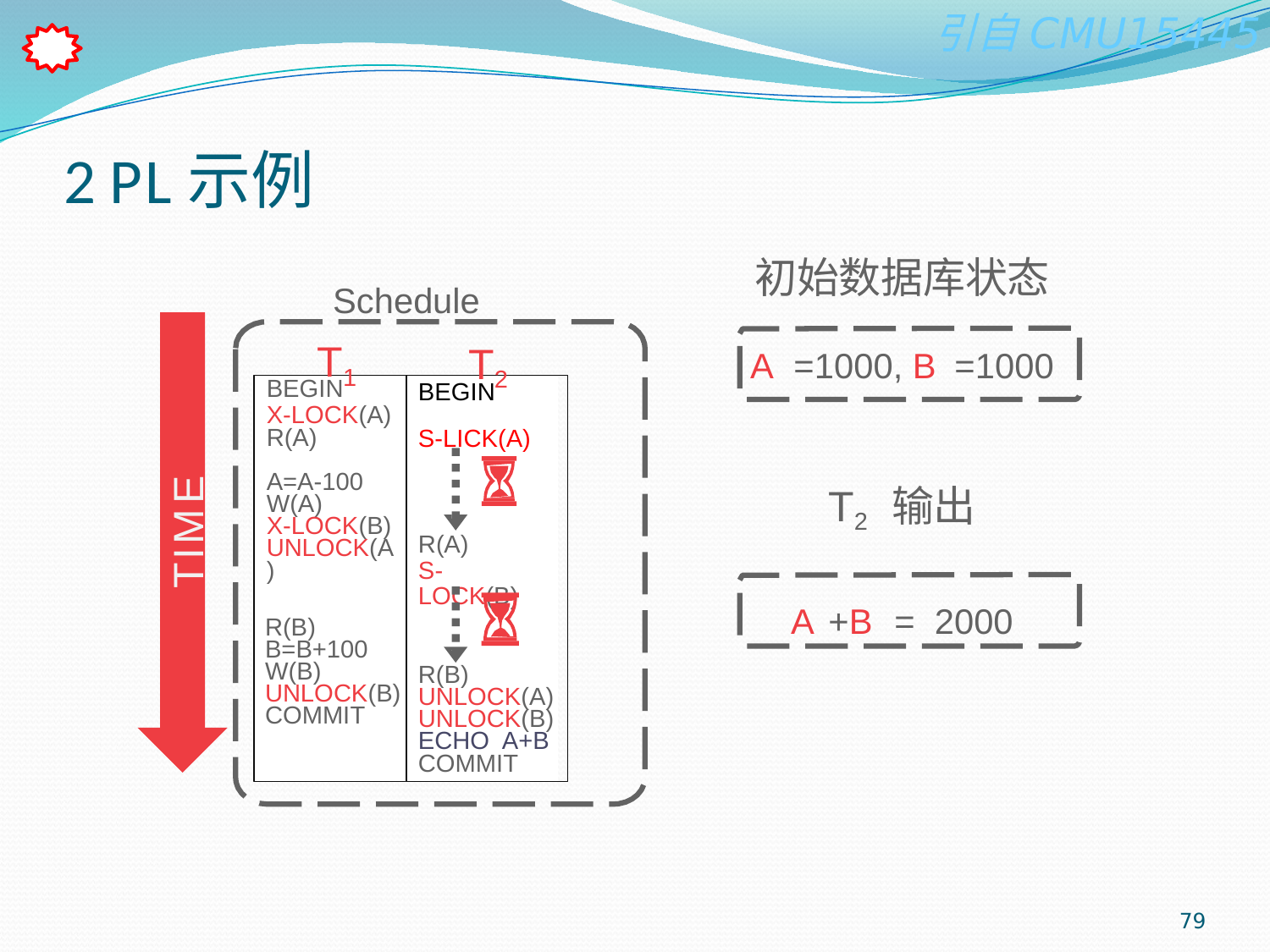

# 2 PL示例
初始数据库状态

A           =1000, B           =1000

T2  输出

A        +B             =  2000
Schedule
T1

T2

BEGIN
X-LOCK(A) R(A)

A=A-100 W(A)
X-LOCK(B) UNLOCK(A)
BEGIN

S-LICK(A)

TIME
R(A)
S-LOCK(B)

R(B) B=B+100 W(B) UNLOCK(B) COMMIT
R(B) UNLOCK(A) UNLOCK(B) ECHO  A+B COMMIT
79